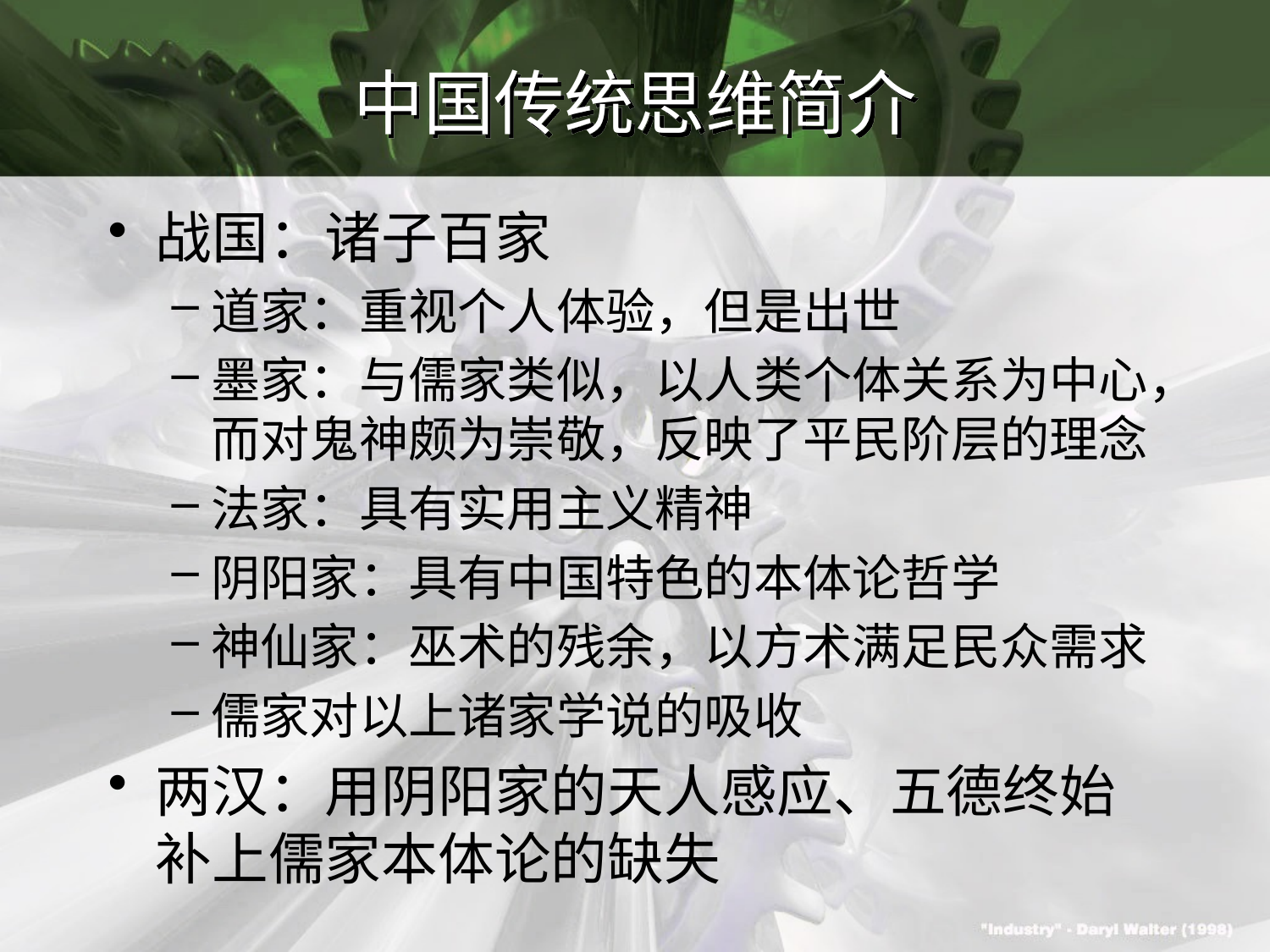

# 中国传统思维简介
战国：诸子百家
道家：重视个人体验，但是出世
墨家：与儒家类似，以人类个体关系为中心，而对鬼神颇为崇敬，反映了平民阶层的理念
法家：具有实用主义精神
阴阳家：具有中国特色的本体论哲学
神仙家：巫术的残余，以方术满足民众需求
儒家对以上诸家学说的吸收
两汉：用阴阳家的天人感应、五德终始补上儒家本体论的缺失